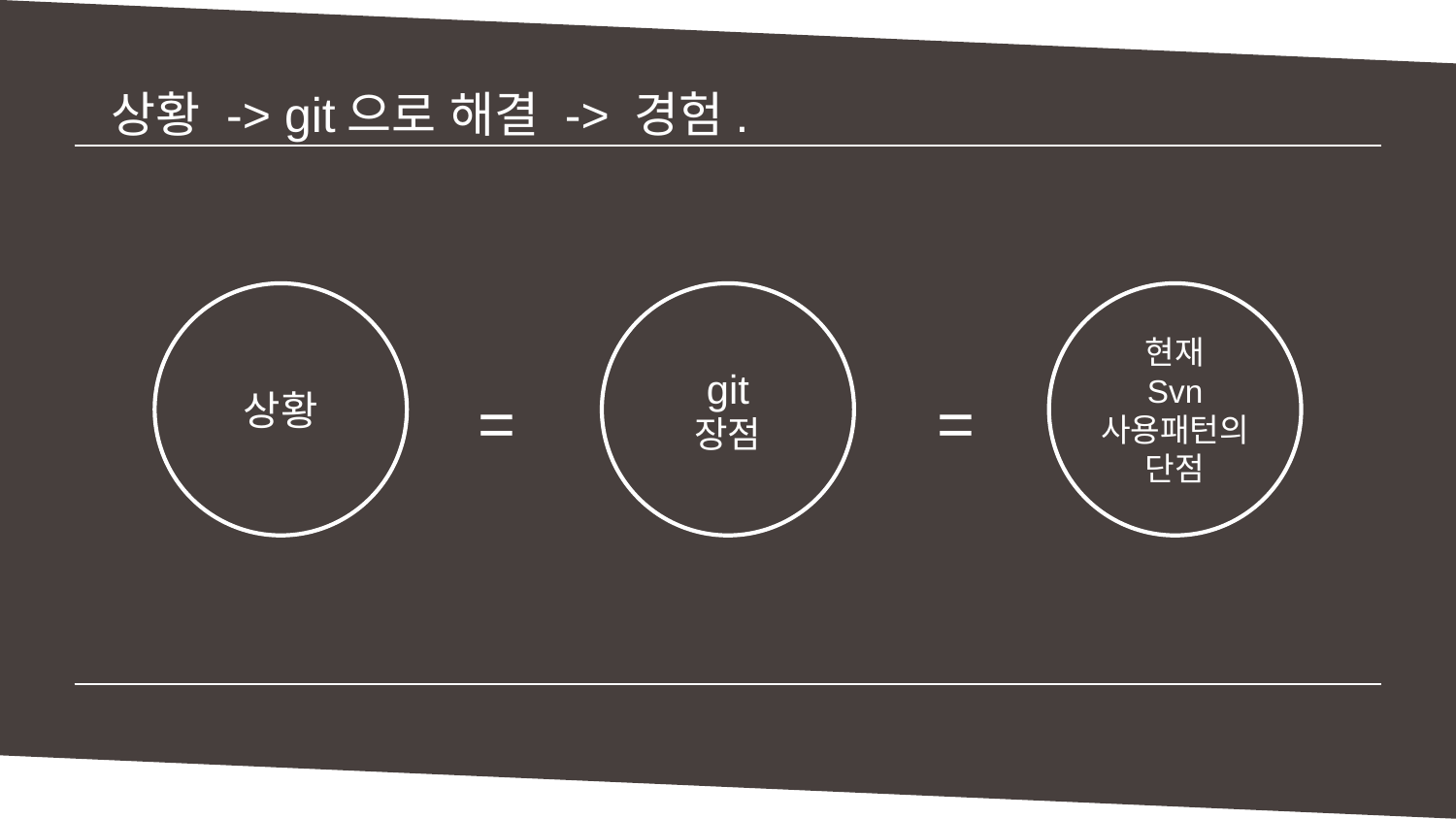

상황 -> git으로 해결 -> 경험.
상황
git
장점
현재
Svn 사용패턴의
단점
=
=